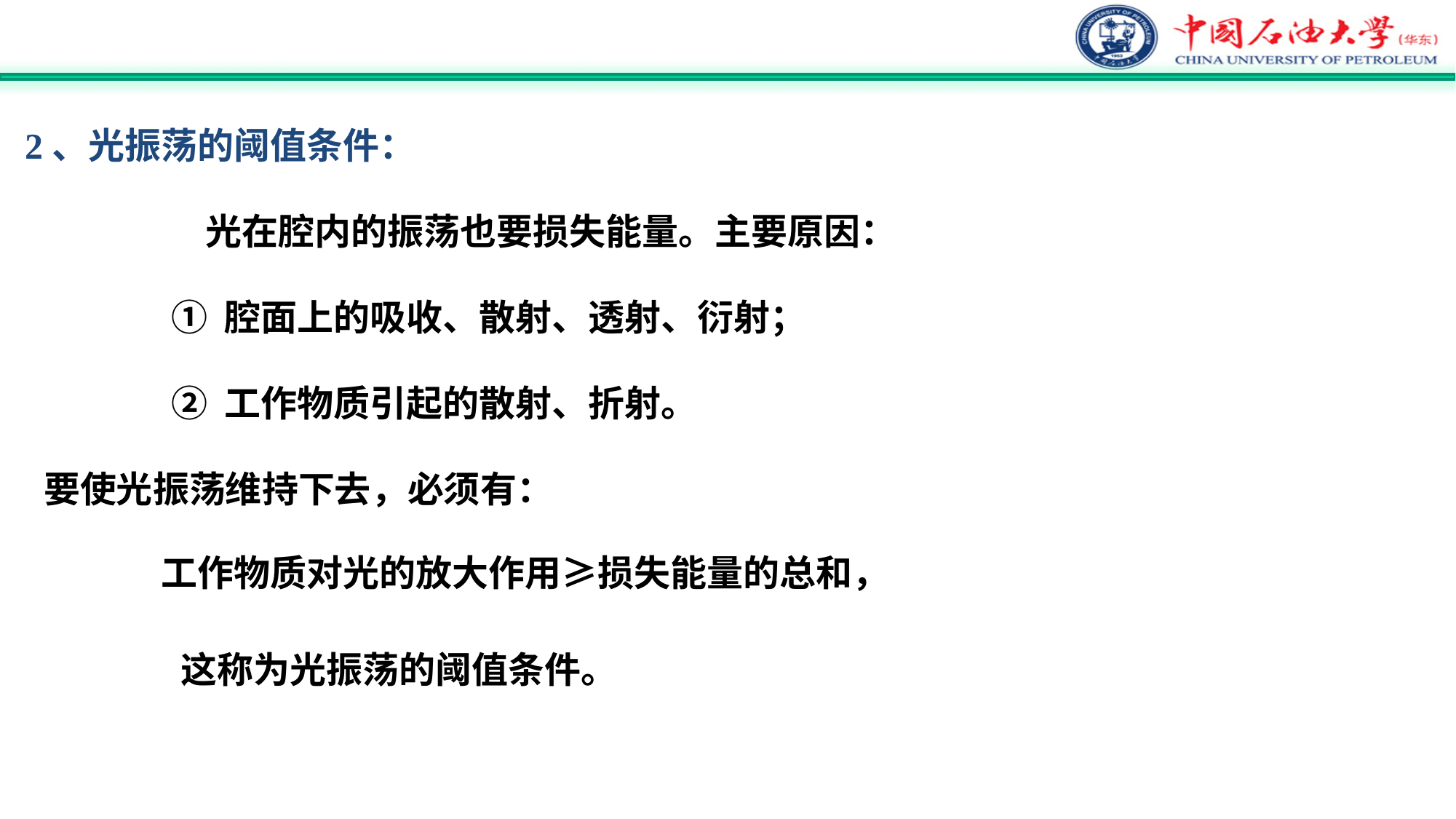

2、光振荡的阈值条件：
光在腔内的振荡也要损失能量。主要原因：
① 腔面上的吸收、散射、透射、衍射；
② 工作物质引起的散射、折射。
要使光振荡维持下去，必须有：
工作物质对光的放大作用≥损失能量的总和，
这称为光振荡的阈值条件。